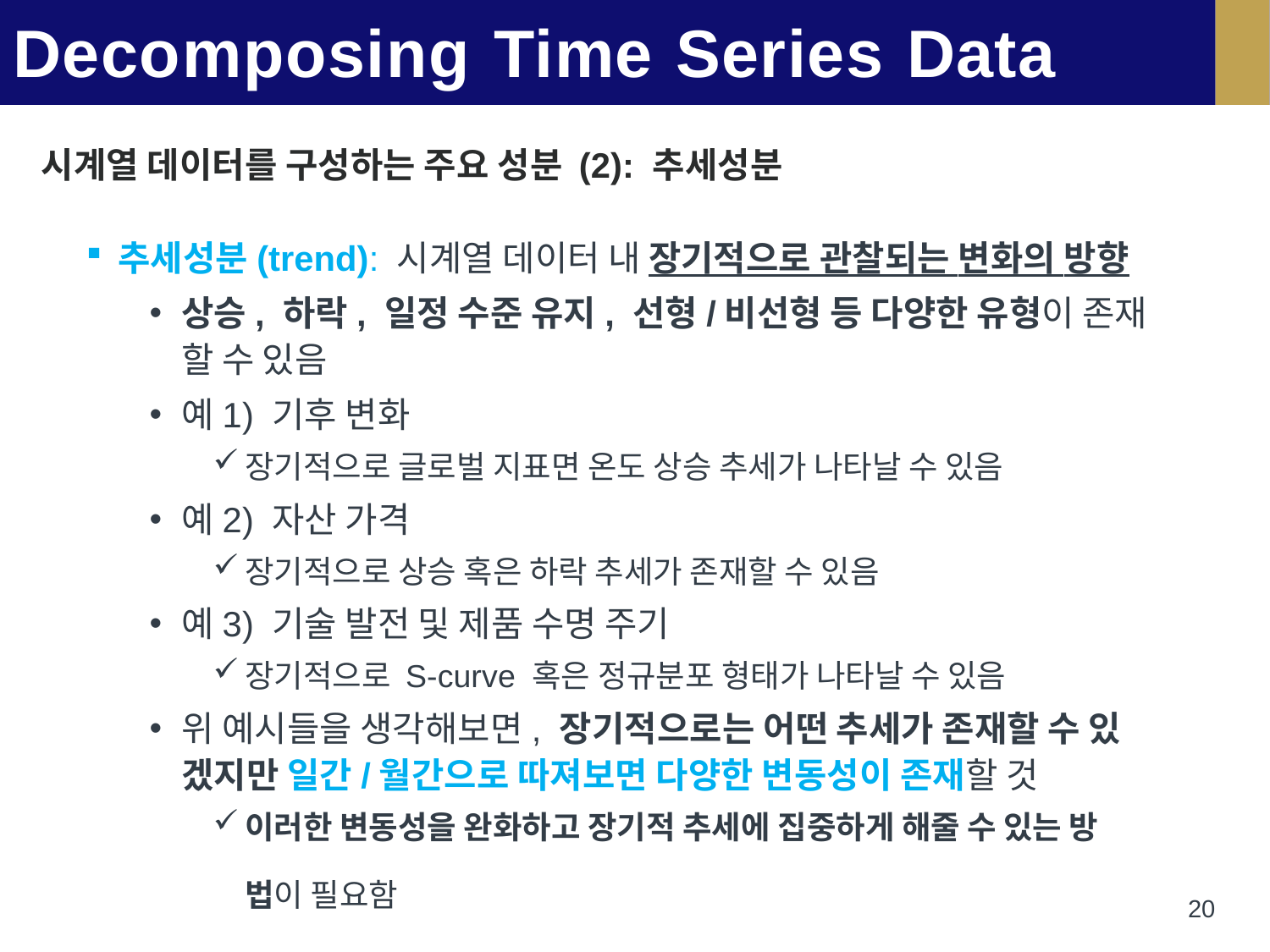

# Decomposing Time Series Data
시계열 데이터를 구성하는 주요 성분 (2): 추세성분

추세성분(trend): 시계열 데이터 내 장기적으로 관찰되는 변화의 방향
상승, 하락, 일정 수준 유지, 선형/비선형 등 다양한 유형이 존재  할 수 있음
예1) 기후 변화
장기적으로 글로벌 지표면 온도 상승 추세가 나타날 수 있음
예2) 자산 가격
장기적으로 상승 혹은 하락 추세가 존재할 수 있음
예3) 기술 발전 및 제품 수명 주기
장기적으로 S-curve 혹은 정규분포 형태가 나타날 수 있음
위 예시들을 생각해보면, 장기적으로는 어떤 추세가 존재할 수 있  겠지만 일간/월간으로 따져보면 다양한 변동성이 존재할 것
이러한 변동성을 완화하고 장기적 추세에 집중하게 해줄 수 있는 방
법이 필요함
20